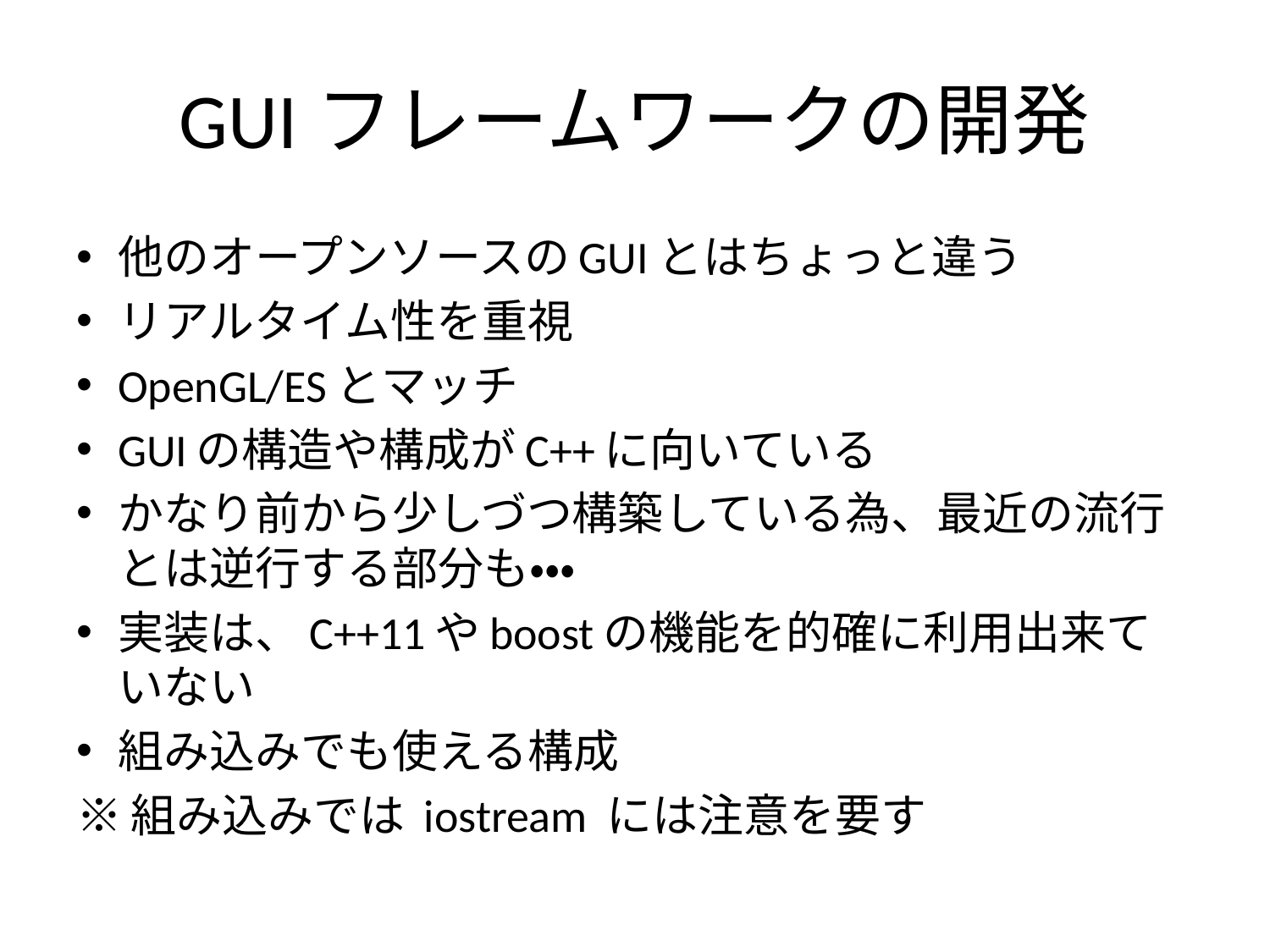

# GUIフレームワークの開発
他のオープンソースのGUIとはちょっと違う
リアルタイム性を重視
OpenGL/ESとマッチ
GUIの構造や構成がC++に向いている
かなり前から少しづつ構築している為、最近の流行とは逆行する部分も・・・
実装は、C++11やboostの機能を的確に利用出来ていない
組み込みでも使える構成
※組み込みでは iostream には注意を要す